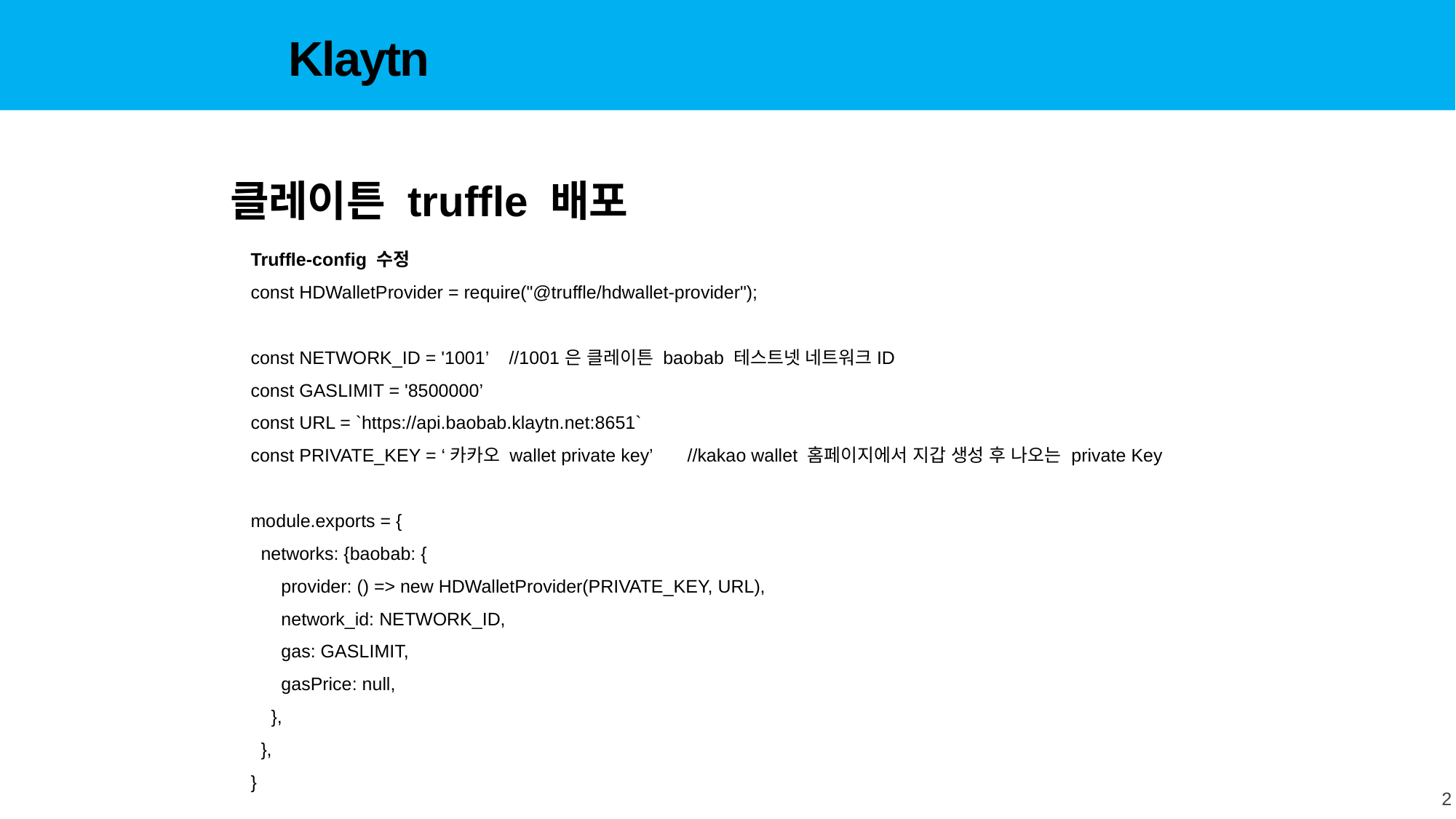

Klaytn
클레이튼 truffle 배포
Truffle-config 수정
const HDWalletProvider = require("@truffle/hdwallet-provider");

const NETWORK_ID = '1001’    //1001은 클레이튼 baobab 테스트넷 네트워크ID
const GASLIMIT = '8500000’
const URL = `https://api.baobab.klaytn.net:8651`
const PRIVATE_KEY = ‘카카오 wallet private key’	//kakao wallet 홈페이지에서 지갑 생성 후 나오는 private Key

module.exports = {
  networks: {baobab: {
      provider: () => new HDWalletProvider(PRIVATE_KEY, URL),
      network_id: NETWORK_ID,
      gas: GASLIMIT,
      gasPrice: null,
    },
  },
}